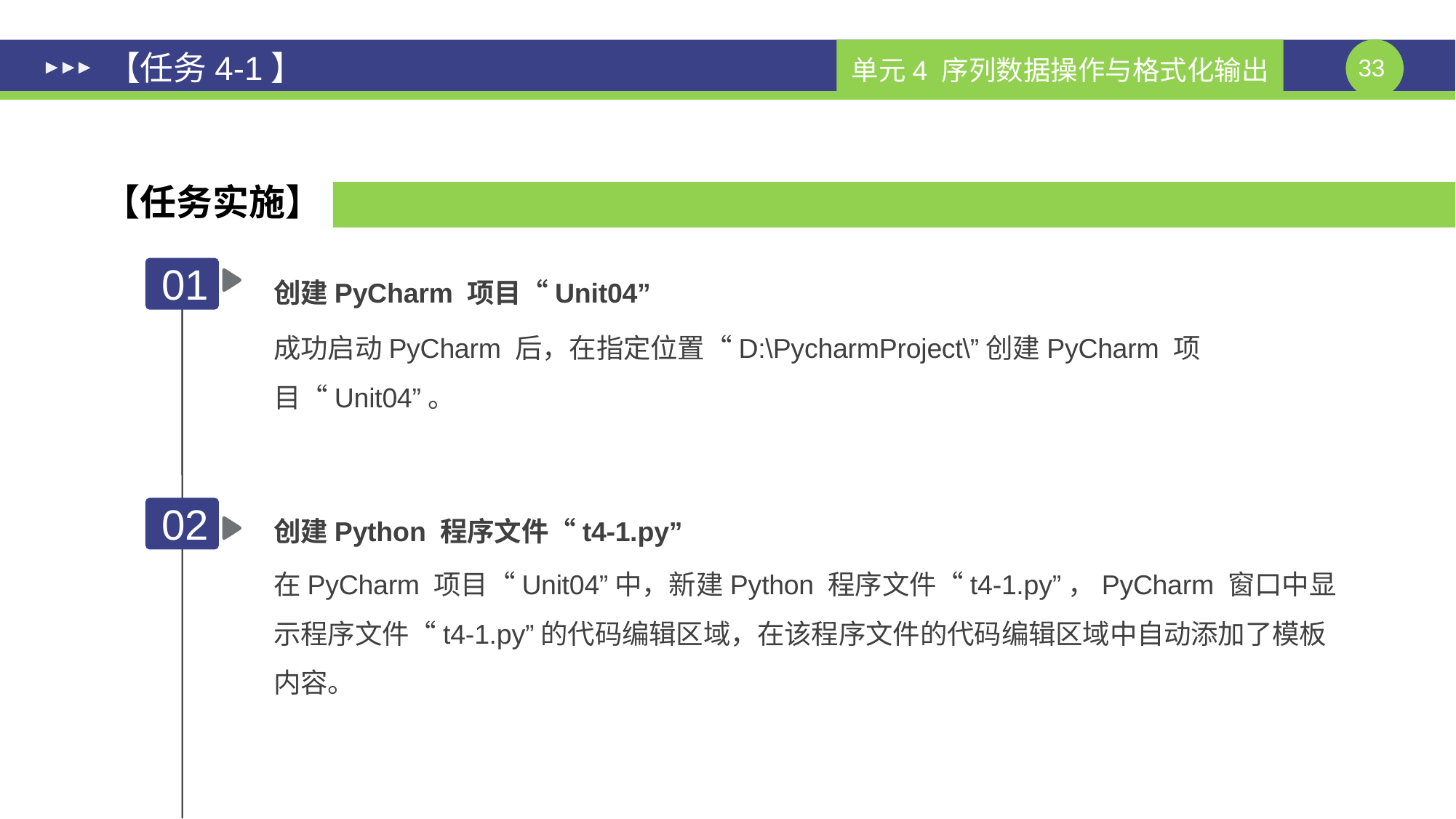

# 【任务4-1】
【任务实施】

01

创建PyCharm 项目“Unit04”

成功启动PyCharm 后，在指定位置“D:\PycharmProject\”创建PyCharm 项目“Unit04”。
创建Python 程序文件“t4-1.py”
02

在PyCharm 项目“Unit04”中，新建Python 程序文件“t4-1.py”，PyCharm 窗口中显示程序文件“t4-1.py”的代码编辑区域，在该程序文件的代码编辑区域中自动添加了模板内容。